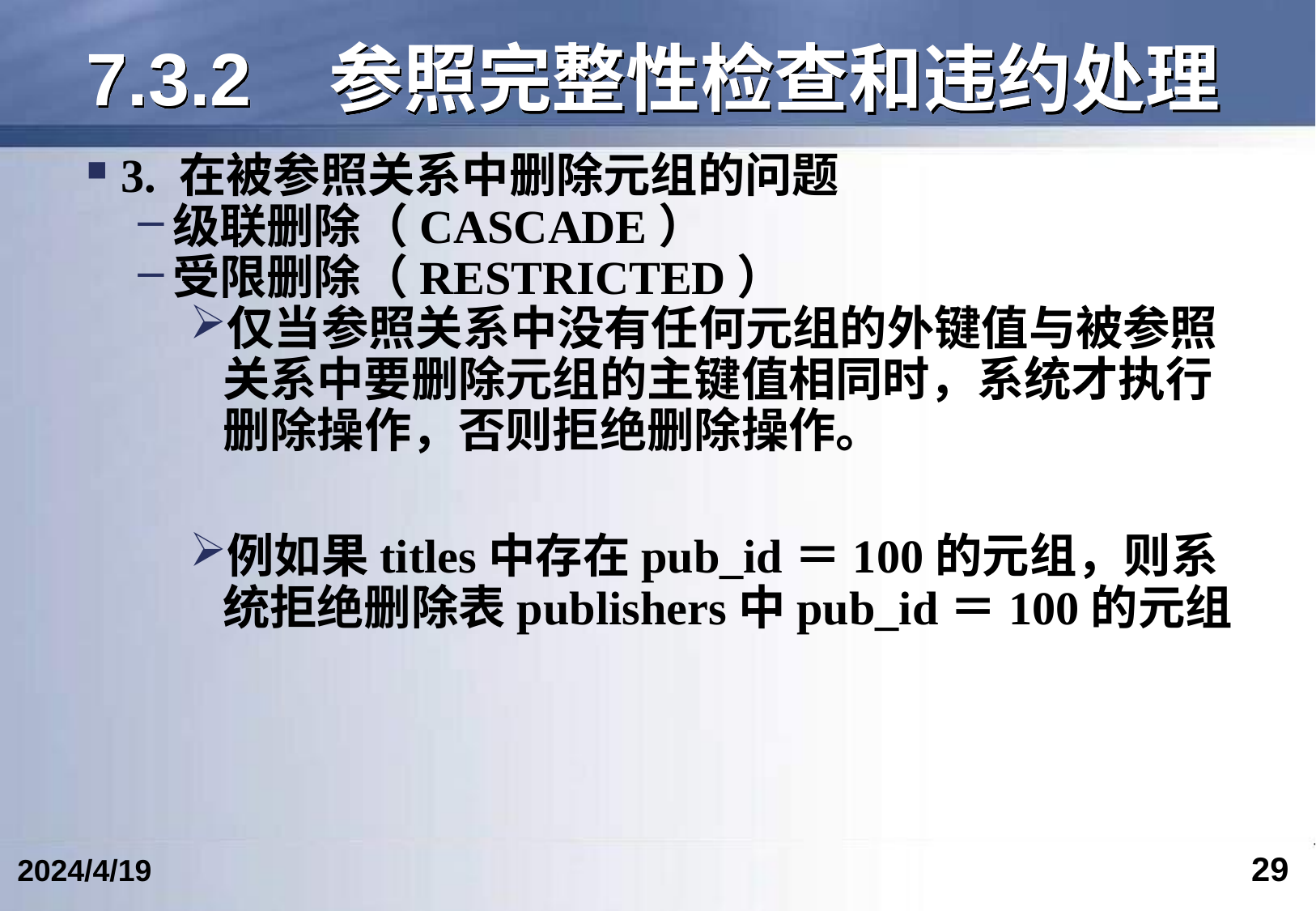

# 7.3.2	参照完整性检查和违约处理
3. 在被参照关系中删除元组的问题
级联删除（CASCADE）
受限删除（RESTRICTED）
仅当参照关系中没有任何元组的外键值与被参照关系中要删除元组的主键值相同时，系统才执行删除操作，否则拒绝删除操作。

例如果titles中存在pub_id＝100的元组，则系统拒绝删除表publishers中pub_id＝100的元组
29
2024/4/19